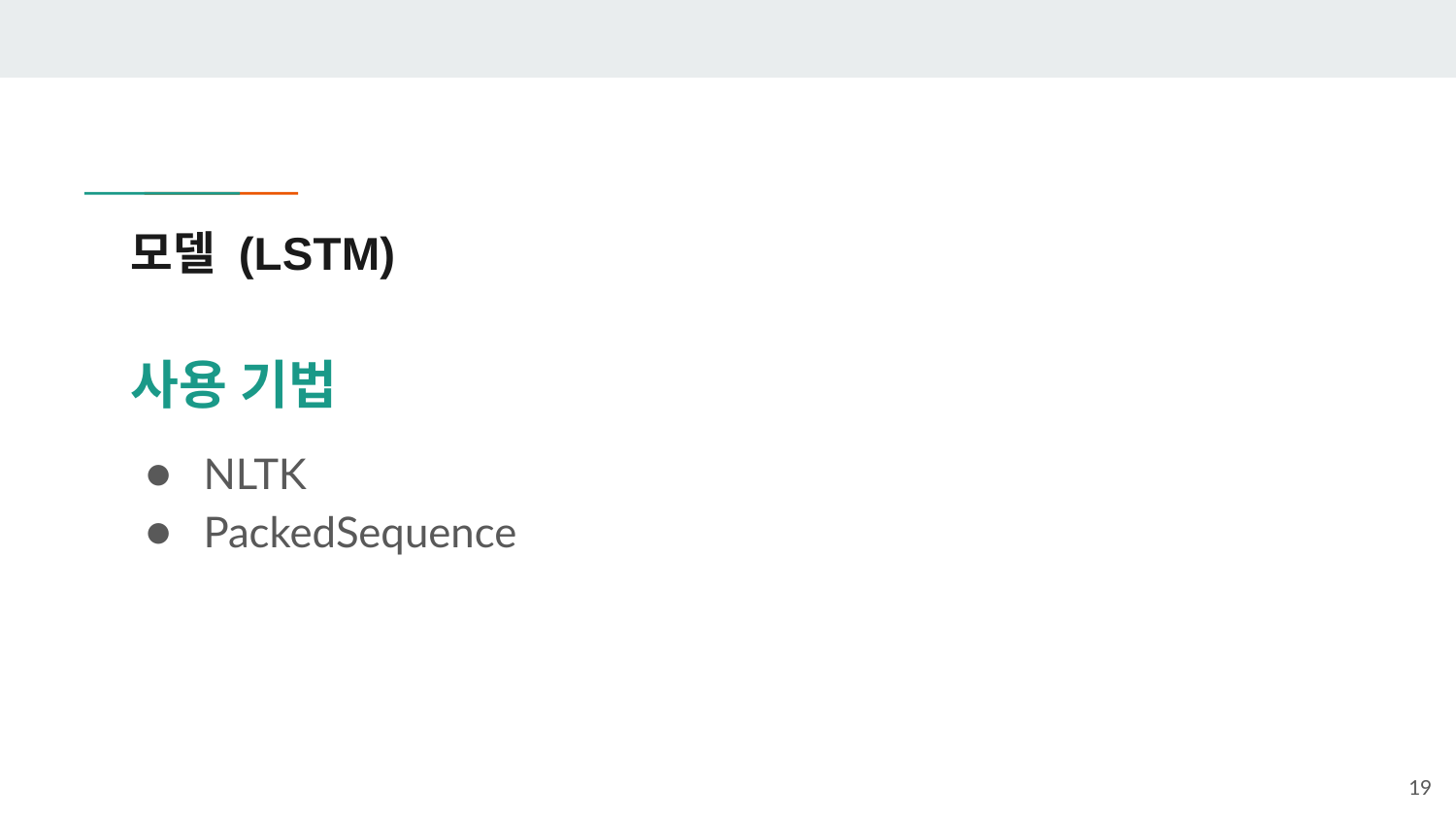

# 모델 (LSTM)
사용 기법
NLTK
PackedSequence
19